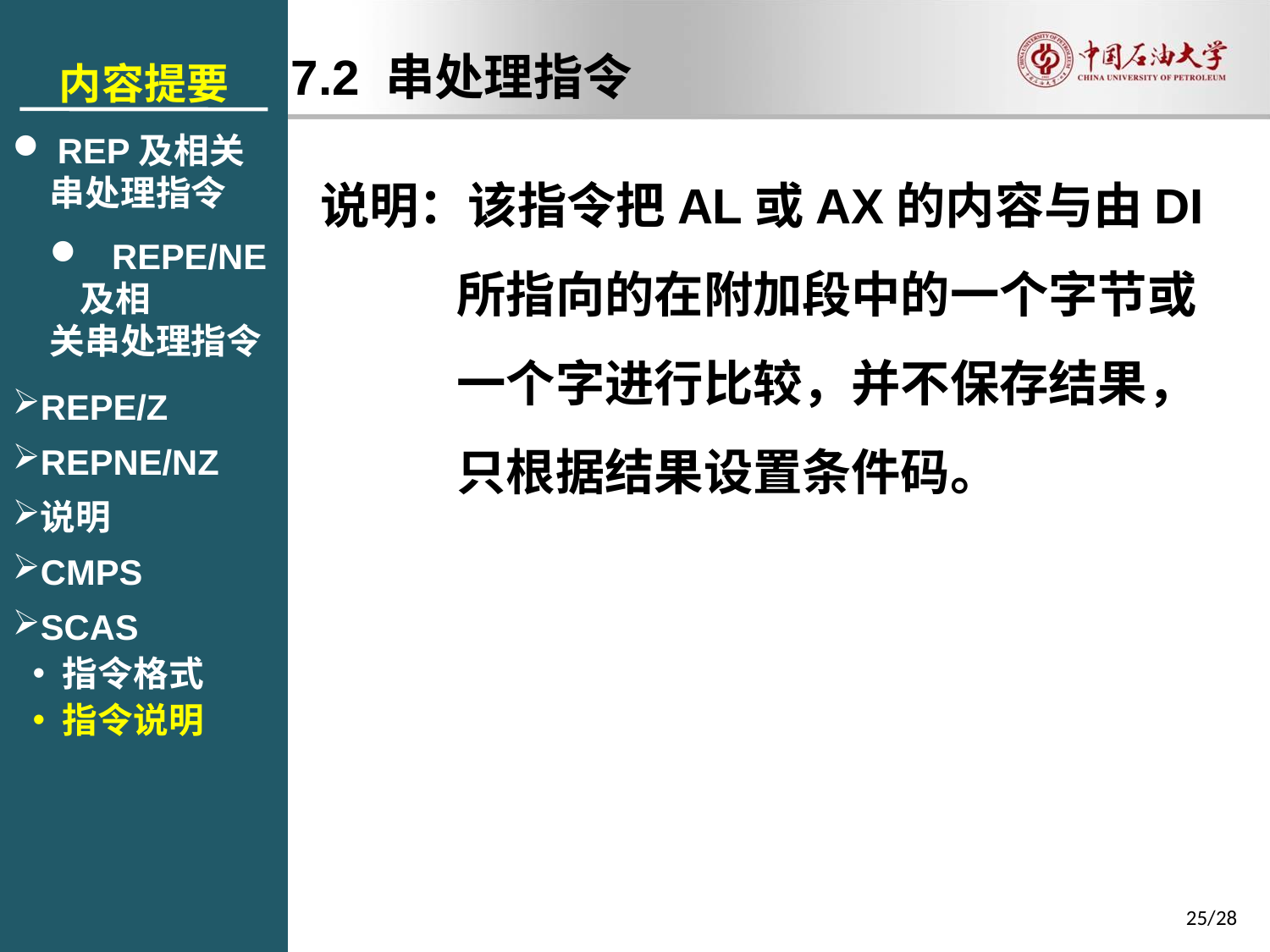

内容提要
 REP及相关
串处理指令
 REPE/NE及相
关串处理指令
REPE/Z
REPNE/NZ
说明
CMPS
SCAS
指令格式
指令说明
7.2 串处理指令
说明：该指令把AL或AX的内容与由DI所指向的在附加段中的一个字节或一个字进行比较，并不保存结果，只根据结果设置条件码。
25/28